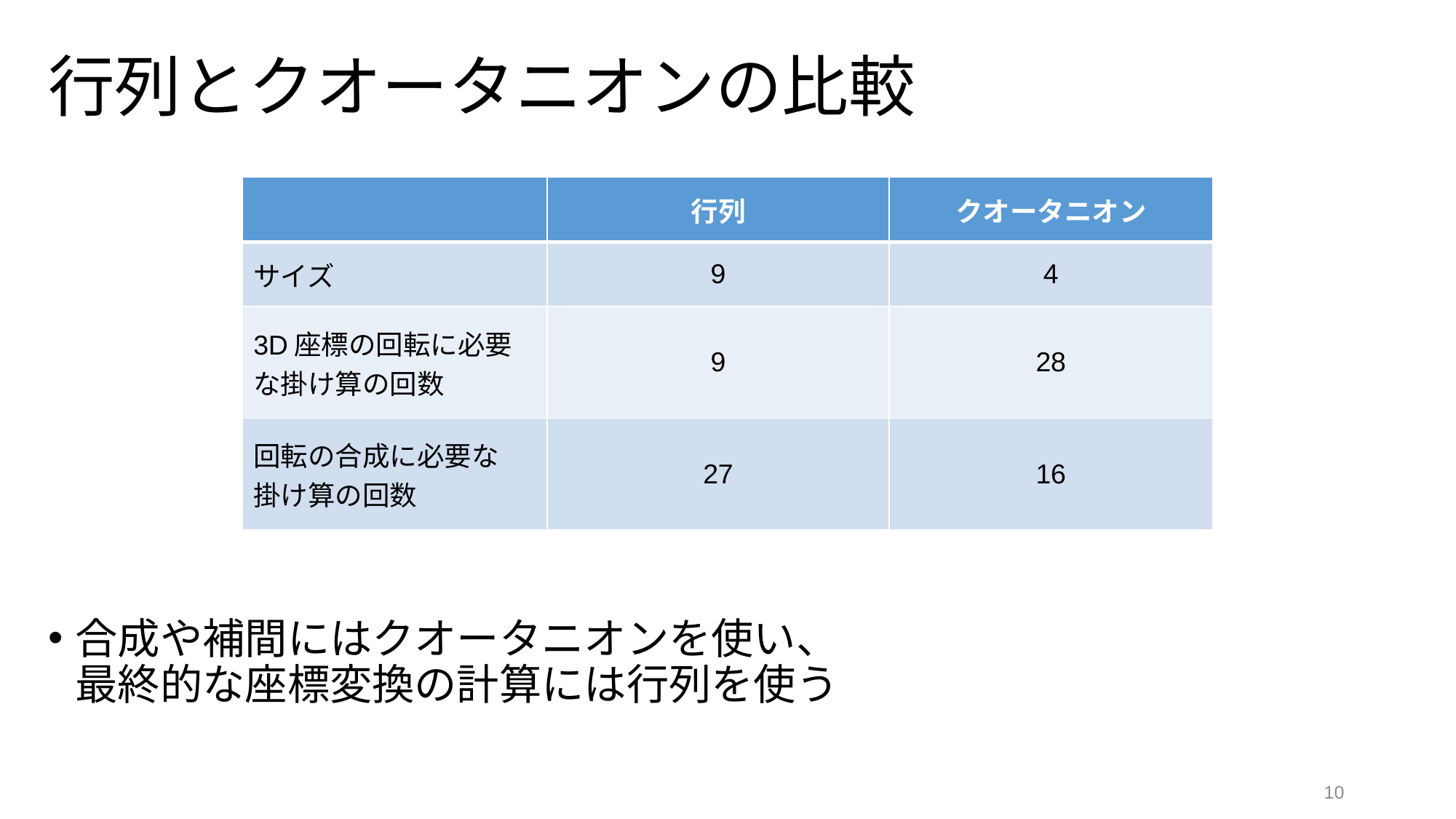

# 行列とクオータニオンの比較
|  | 行列 | クオータニオン |
| --- | --- | --- |
| サイズ | 9 | 4 |
| 3D座標の回転に必要な掛け算の回数 | 9 | 28 |
| 回転の合成に必要な 掛け算の回数 | 27 | 16 |
合成や補間にはクオータニオンを使い、
最終的な座標変換の計算には行列を使う
10